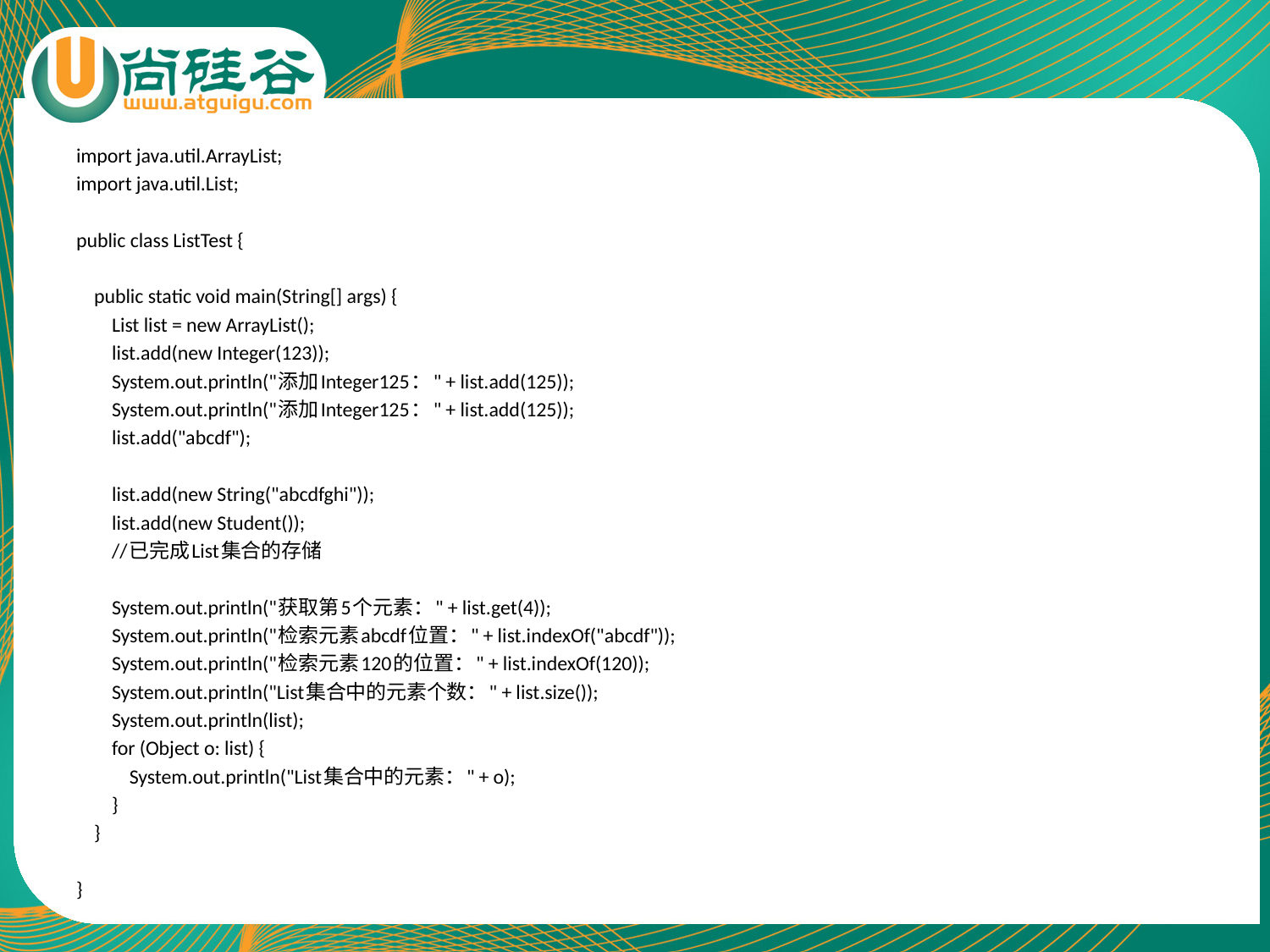

import java.util.ArrayList;
import java.util.List;

public class ListTest {

    public static void main(String[] args) {
        List list = new ArrayList();
        list.add(new Integer(123));
        System.out.println("添加Integer125：" + list.add(125));
        System.out.println("添加Integer125：" + list.add(125));
        list.add("abcdf");

        list.add(new String("abcdfghi"));
        list.add(new Student());
        //已完成List集合的存储

        System.out.println("获取第5个元素：" + list.get(4));
        System.out.println("检索元素abcdf位置：" + list.indexOf("abcdf"));
        System.out.println("检索元素120的位置：" + list.indexOf(120));
        System.out.println("List集合中的元素个数：" + list.size());
        System.out.println(list);
        for (Object o: list) {
            System.out.println("List集合中的元素：" + o);
        }
    }

}